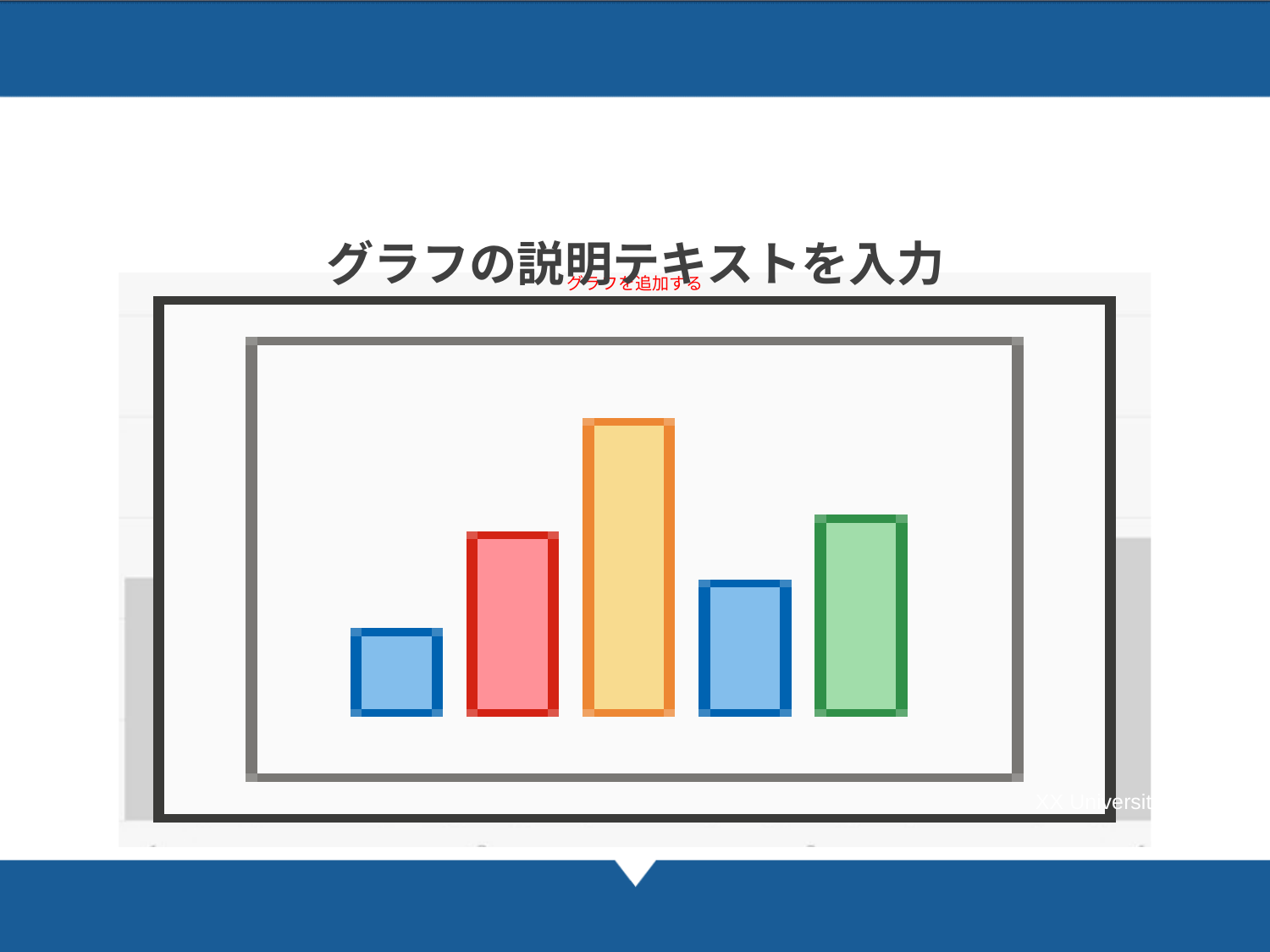

03 Reference Data
39
グラフの説明テキストを入力

XX University　Name